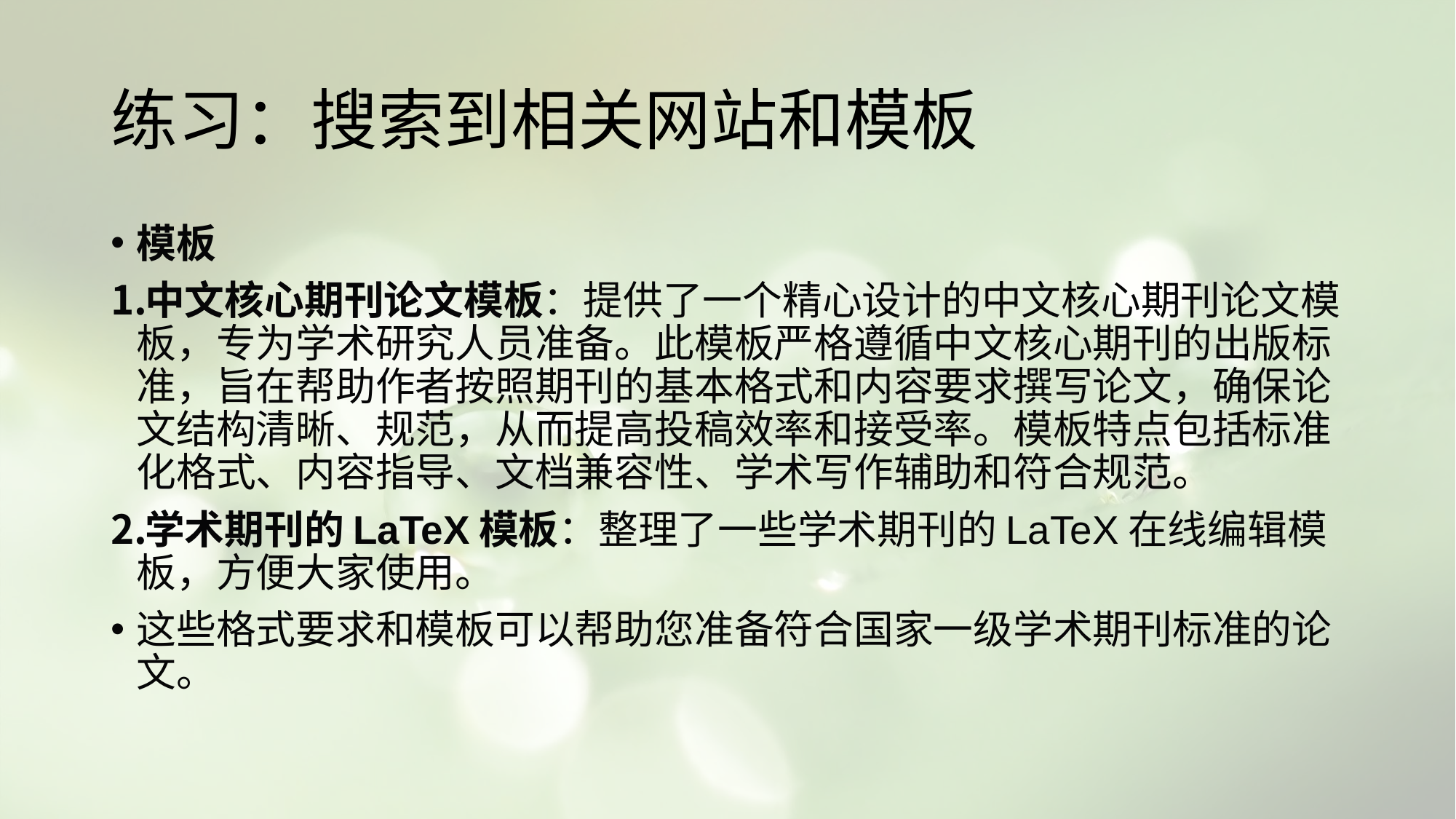

# 练习：搜索到相关网站和模板
模板
中文核心期刊论文模板：提供了一个精心设计的中文核心期刊论文模板，专为学术研究人员准备。此模板严格遵循中文核心期刊的出版标准，旨在帮助作者按照期刊的基本格式和内容要求撰写论文，确保论文结构清晰、规范，从而提高投稿效率和接受率。模板特点包括标准化格式、内容指导、文档兼容性、学术写作辅助和符合规范。
学术期刊的LaTeX模板：整理了一些学术期刊的LaTeX在线编辑模板，方便大家使用。
这些格式要求和模板可以帮助您准备符合国家一级学术期刊标准的论文。